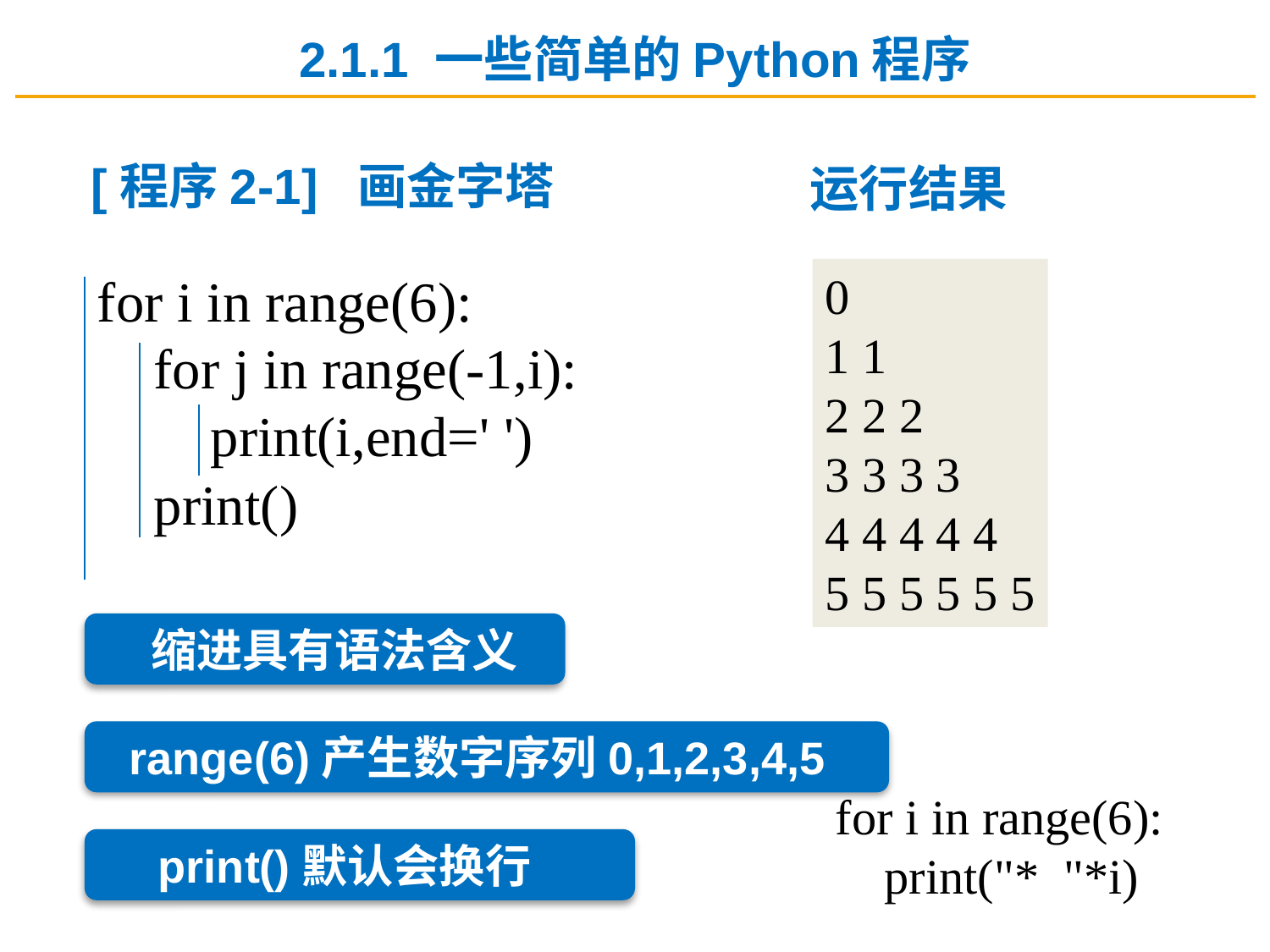

2.1.1 一些简单的Python程序
[程序2-1]  画金字塔
运行结果
for i in range(6):
    for j in range(-1,i):
        print(i,end=' ')
    print()

0
1 1
2 2 2
3 3 3 3
4 4 4 4 4
5 5 5 5 5 5
缩进具有语法含义

range(6)产生数字序列0,1,2,3,4,5

for i in range(6):
    print("*  "*i)
print()默认会换行